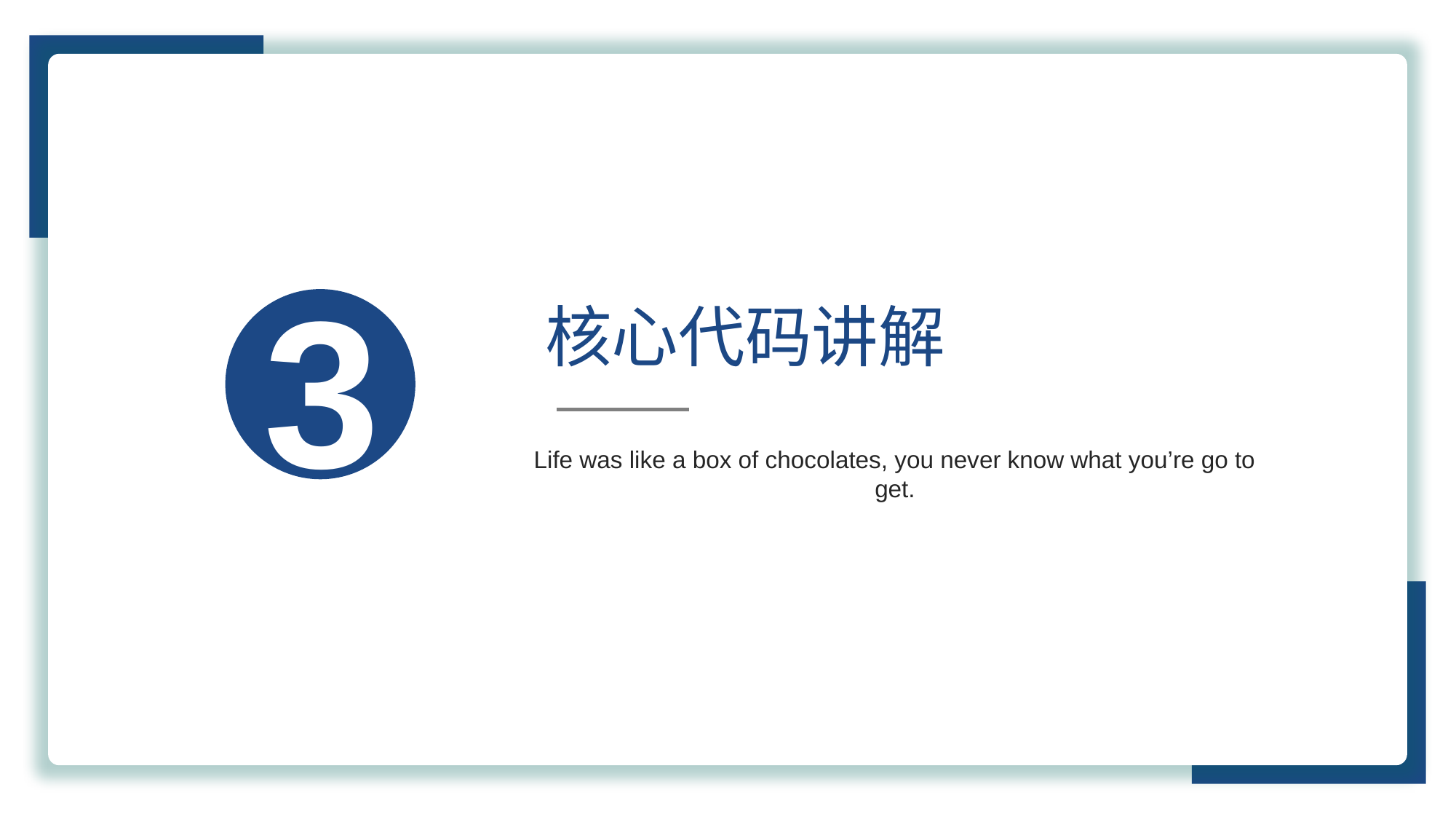

3
核心代码讲解
Life was like a box of chocolates, you never know what you’re go to get.